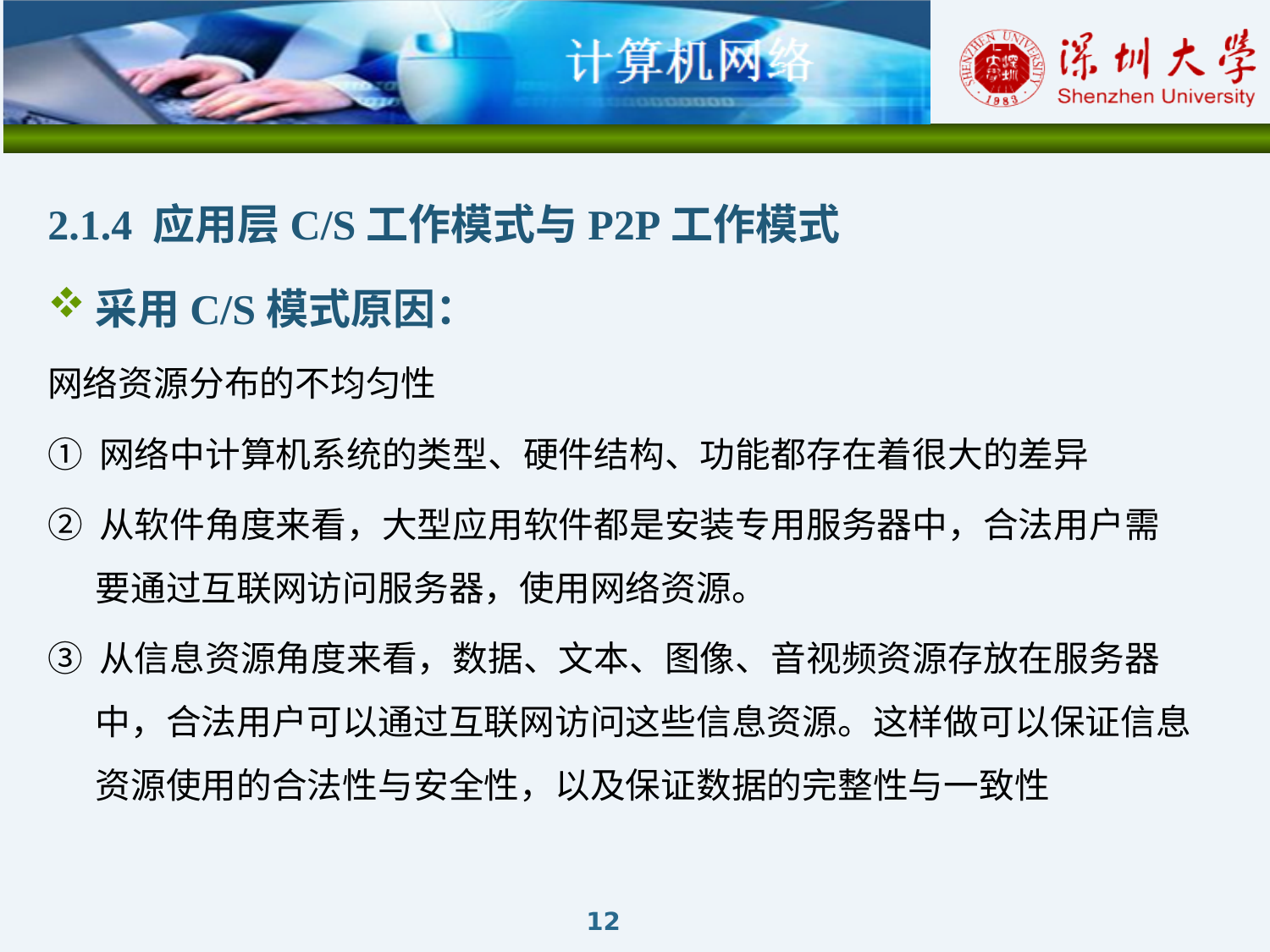

2.1.4 应用层C/S工作模式与P2P工作模式
采用C/S模式原因：
网络资源分布的不均匀性
① 网络中计算机系统的类型、硬件结构、功能都存在着很大的差异
② 从软件角度来看，大型应用软件都是安装专用服务器中，合法用户需要通过互联网访问服务器，使用网络资源。
③ 从信息资源角度来看，数据、文本、图像、音视频资源存放在服务器中，合法用户可以通过互联网访问这些信息资源。这样做可以保证信息资源使用的合法性与安全性，以及保证数据的完整性与一致性
12